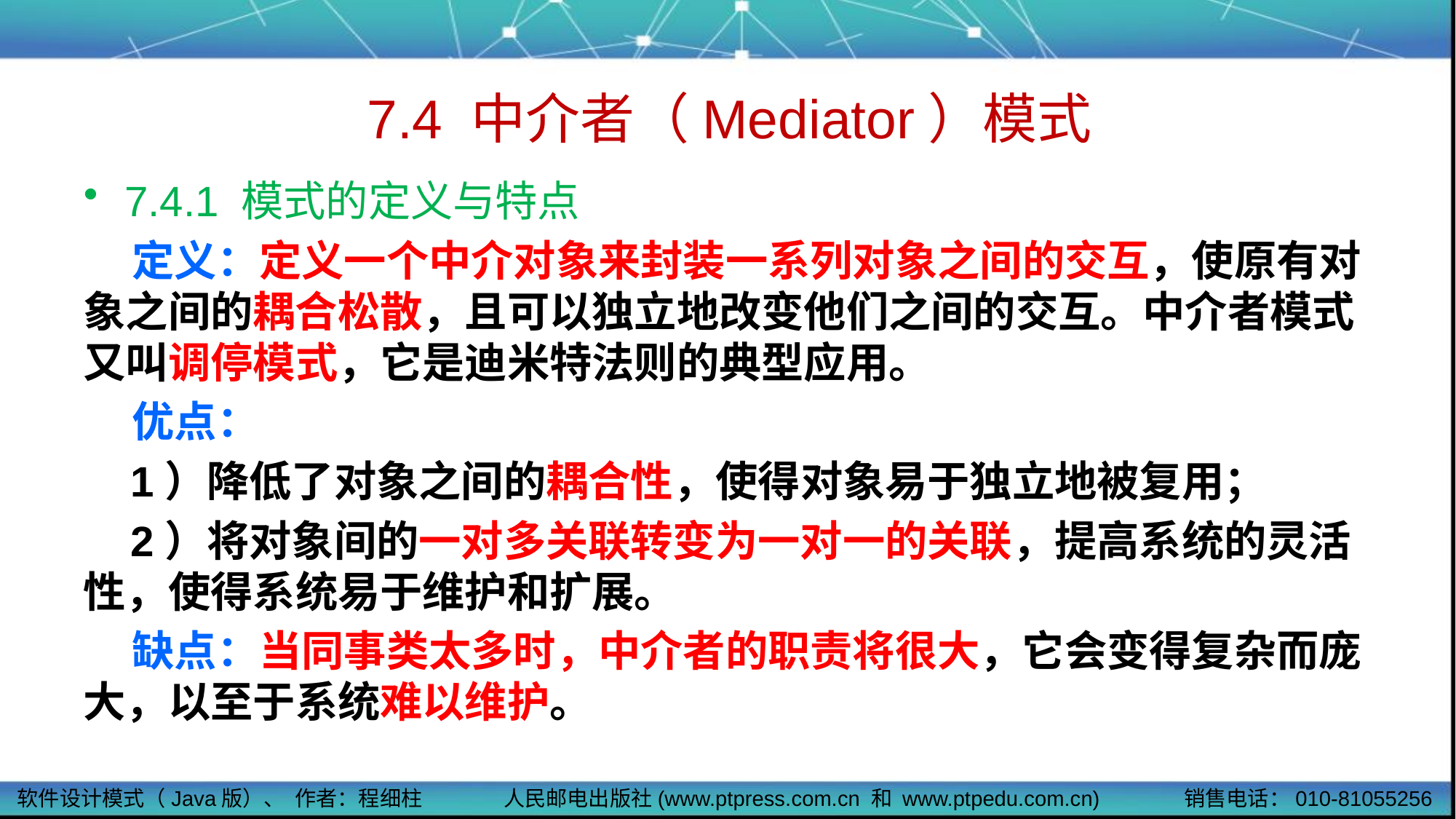

# 7.4 中介者（Mediator）模式
7.4.1 模式的定义与特点
    定义：定义一个中介对象来封装一系列对象之间的交互，使原有对象之间的耦合松散，且可以独立地改变他们之间的交互。中介者模式又叫调停模式，它是迪米特法则的典型应用。
    优点：
    1）降低了对象之间的耦合性，使得对象易于独立地被复用；
    2）将对象间的一对多关联转变为一对一的关联，提高系统的灵活性，使得系统易于维护和扩展。
    缺点：当同事类太多时，中介者的职责将很大，它会变得复杂而庞大，以至于系统难以维护。
软件设计模式（Java版）、  作者：程细柱
人民邮电出版社(www.ptpress.com.cn 和 www.ptpedu.com.cn)
销售电话：010-81055256